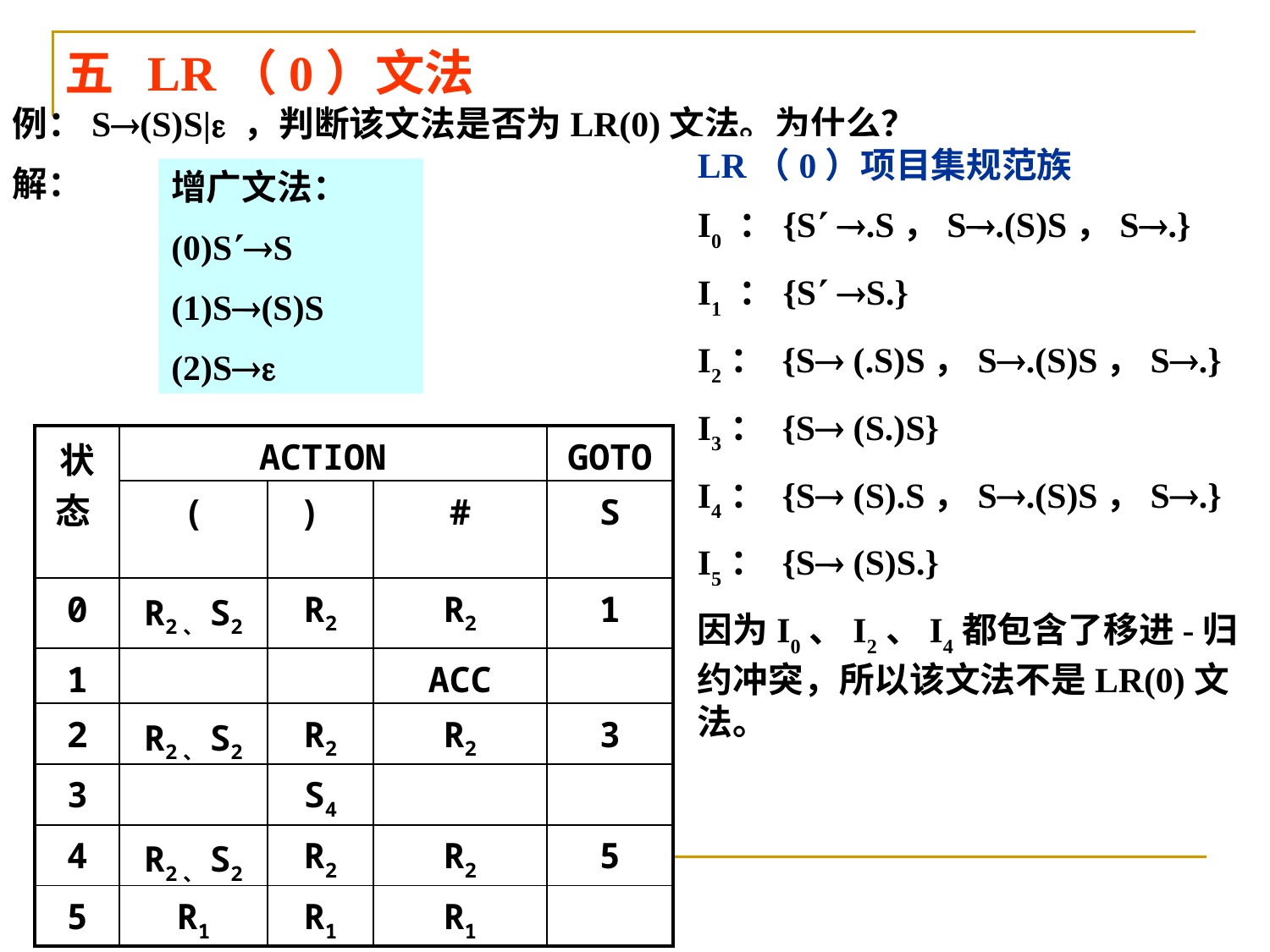

五  LR（0）文法
例：S→(S)S|ε ，判断该文法是否为LR(0)文法。为什么？
解：
LR（0）项目集规范族
I0 ：{S′ →.S，S→.(S)S，S→.}
I1 ：{S′ →S.}
I2： {S→ (.S)S，S→.(S)S，S→.}
I3： {S→ (S.)S}
I4： {S→ (S).S，S→.(S)S，S→.}
I5： {S→ (S)S.}
因为I0、I2、I4都包含了移进-归约冲突，所以该文法不是LR(0)文法。
增广文法：
(0)S′→S
(1)S→(S)S
(2)S→ε
| 状态 | ACTION |  |  | GOTO |
| --- | --- | --- | --- | --- |
|  | ( | ) | # | S |
| 0 | R2、S2 | R2 | R2 | 1 |
| 1 |  |  | ACC |  |
| 2 | R2、S2 | R2 | R2 | 3 |
| 3 |  | S4 |  |  |
| 4 | R2、S2 | R2 | R2 | 5 |
| 5 | R1 | R1 | R1 |  |
74